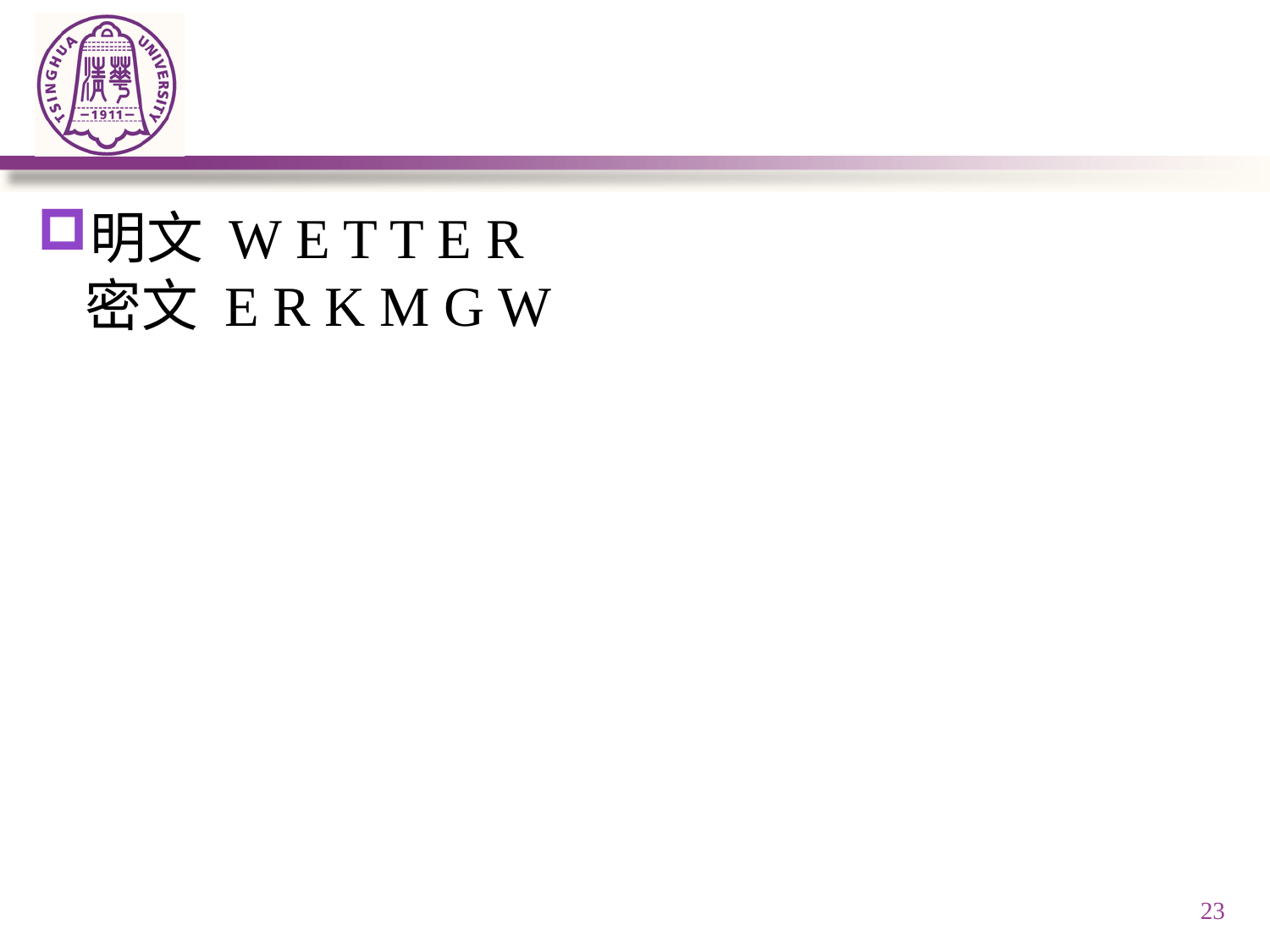

#
明文 W E T T E R
密文 E R K M G W
23